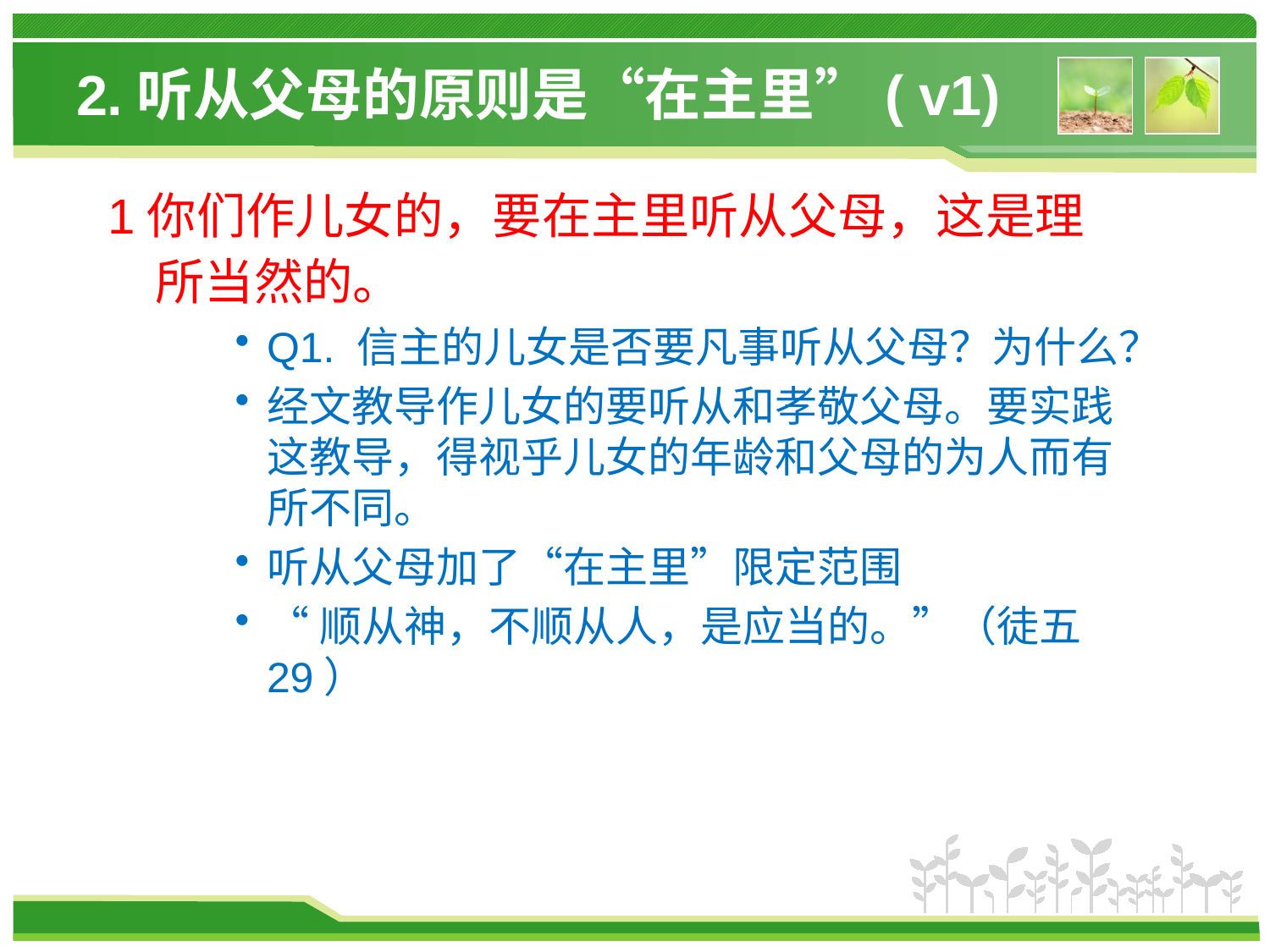

# 2.听从父母的原则是“在主里”( v1)
1你们作儿女的，要在主里听从父母，这是理所当然的。
Q1. 信主的儿女是否要凡事听从父母？为什么？
经文教导作儿女的要听从和孝敬父母。要实践这教导，得视乎儿女的年龄和父母的为人而有所不同。
听从父母加了“在主里”限定范围
“顺从神，不顺从人，是应当的。”（徒五29）